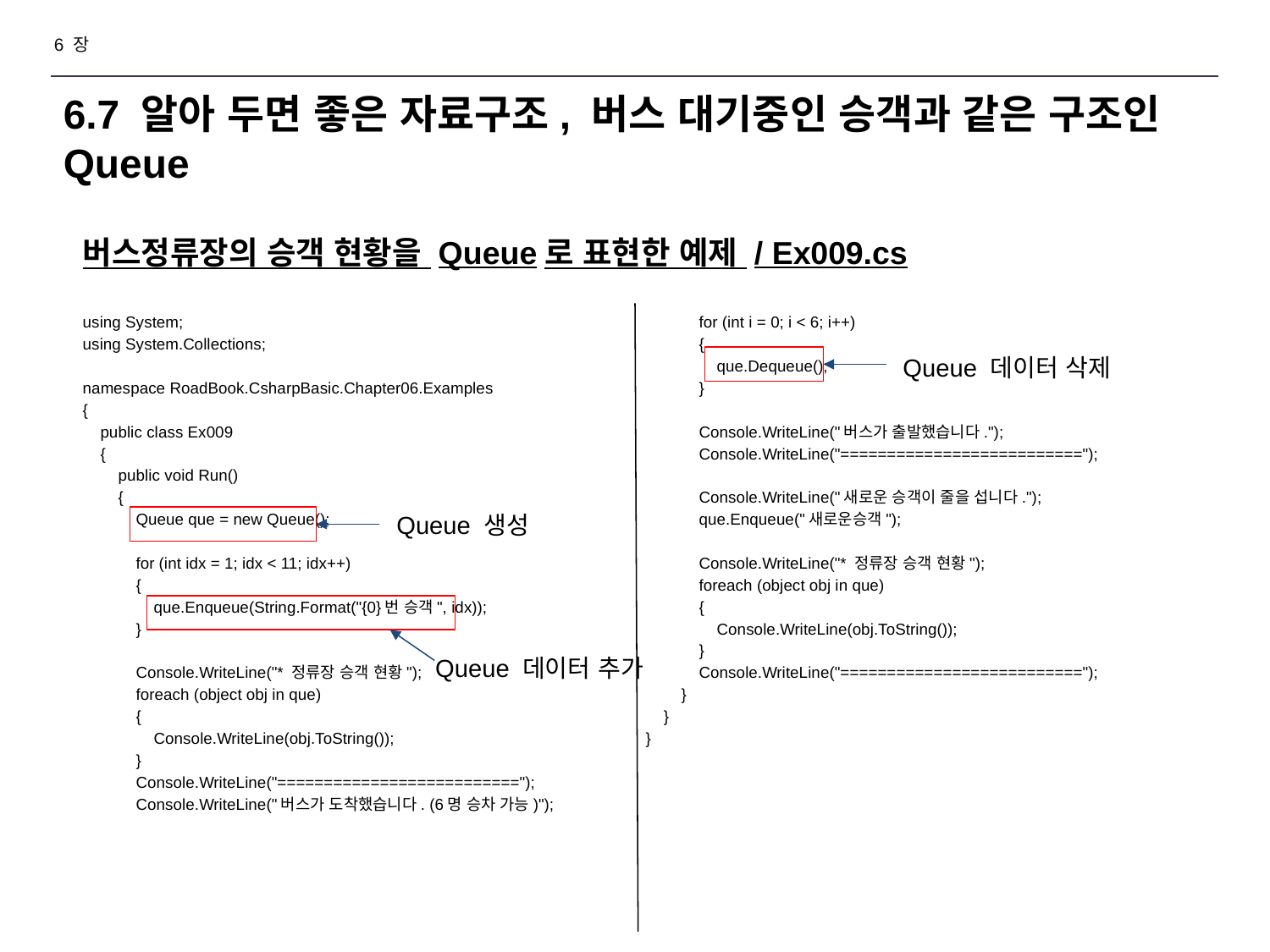

6 장
# 6.7 알아 두면 좋은 자료구조, 버스 대기중인 승객과 같은 구조인 Queue
버스정류장의 승객 현황을 Queue로 표현한 예제 / Ex009.cs
using System;
using System.Collections;

namespace RoadBook.CsharpBasic.Chapter06.Examples
{
    public class Ex009
    {
        public void Run()
        {
            Queue que = new Queue();

            for (int idx = 1; idx < 11; idx++)
            {
                que.Enqueue(String.Format("{0}번 승객", idx));
            }

            Console.WriteLine("* 정류장 승객 현황");
            foreach (object obj in que)
            {
                Console.WriteLine(obj.ToString());
            }
            Console.WriteLine("==========================");
            Console.WriteLine("버스가 도착했습니다. (6명 승차 가능)");

            for (int i = 0; i < 6; i++)
            {
                que.Dequeue();
            }

            Console.WriteLine("버스가 출발했습니다.");
            Console.WriteLine("==========================");

            Console.WriteLine("새로운 승객이 줄을 섭니다.");
            que.Enqueue("새로운승객");

            Console.WriteLine("* 정류장 승객 현황");
            foreach (object obj in que)
            {
                Console.WriteLine(obj.ToString());
            }
            Console.WriteLine("==========================");
        }
    }
}
Queue 데이터 삭제

Queue 생성

Queue 데이터 추가